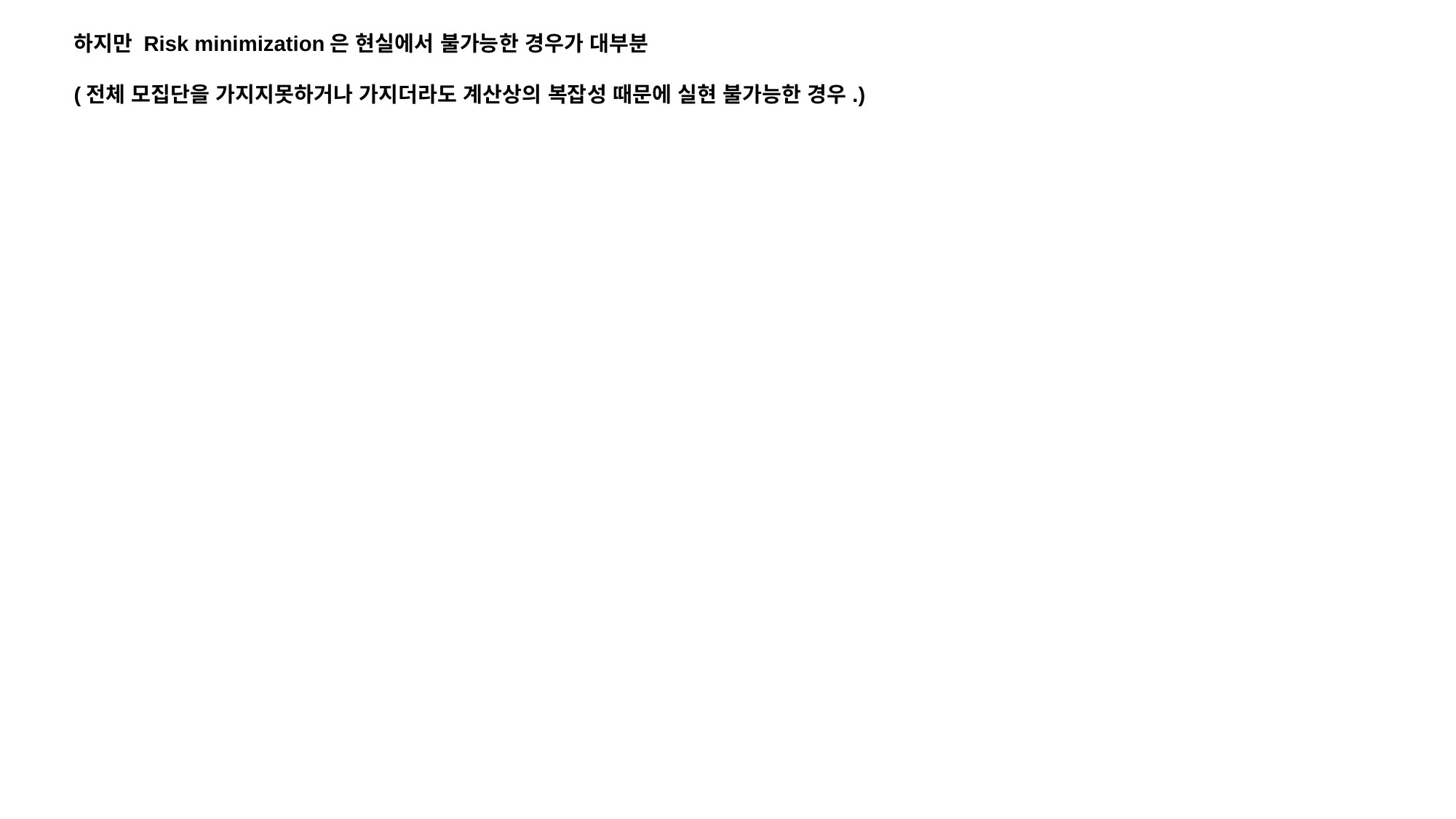

하지만 Risk minimization은 현실에서 불가능한 경우가 대부분

(전체 모집단을 가지지못하거나 가지더라도 계산상의 복잡성 때문에 실현 불가능한 경우.)